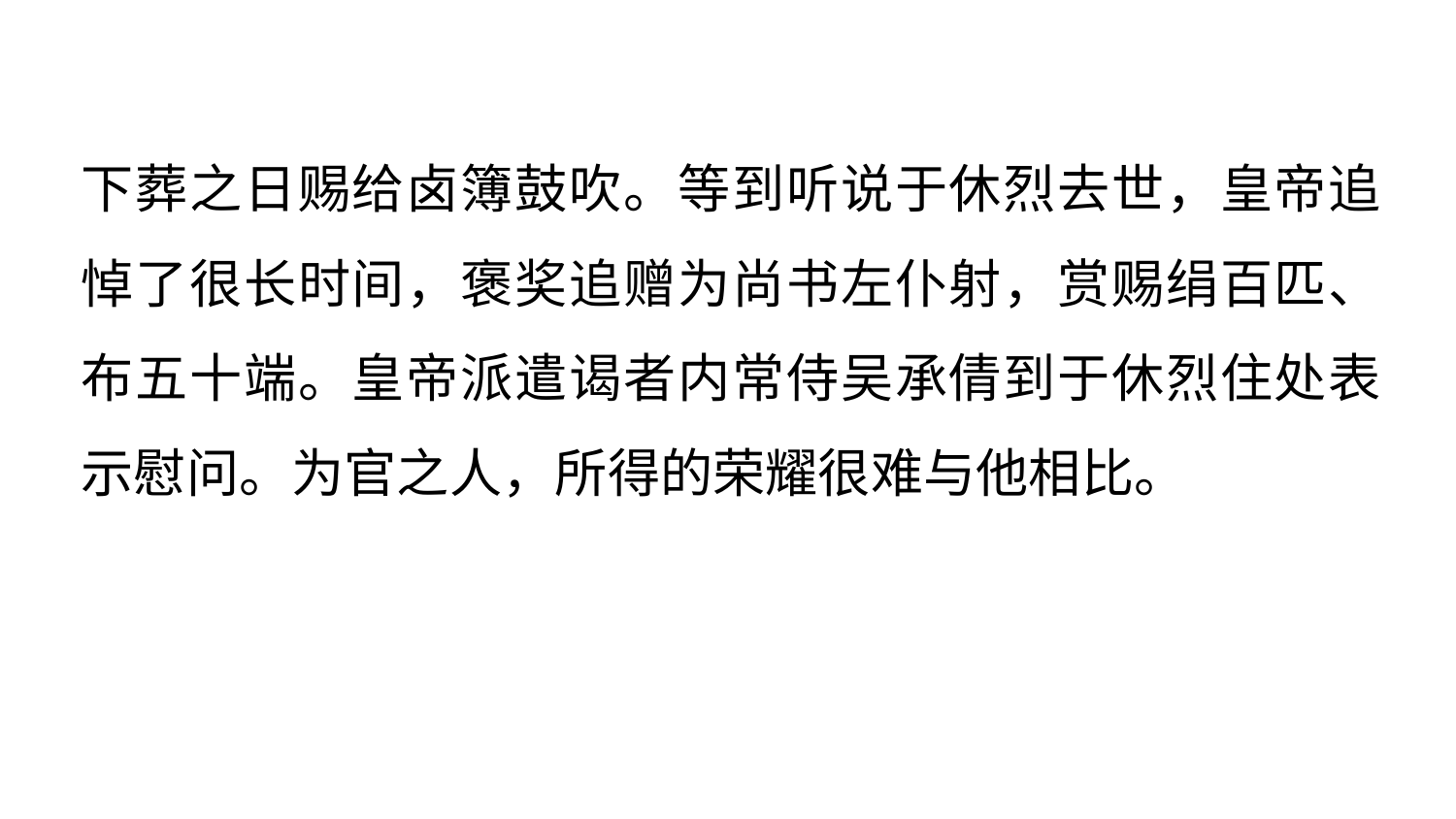

下葬之日赐给卤簿鼓吹。等到听说于休烈去世，皇帝追悼了很长时间，褒奖追赠为尚书左仆射，赏赐绢百匹、布五十端。皇帝派遣谒者内常侍吴承倩到于休烈住处表示慰问。为官之人，所得的荣耀很难与他相比。